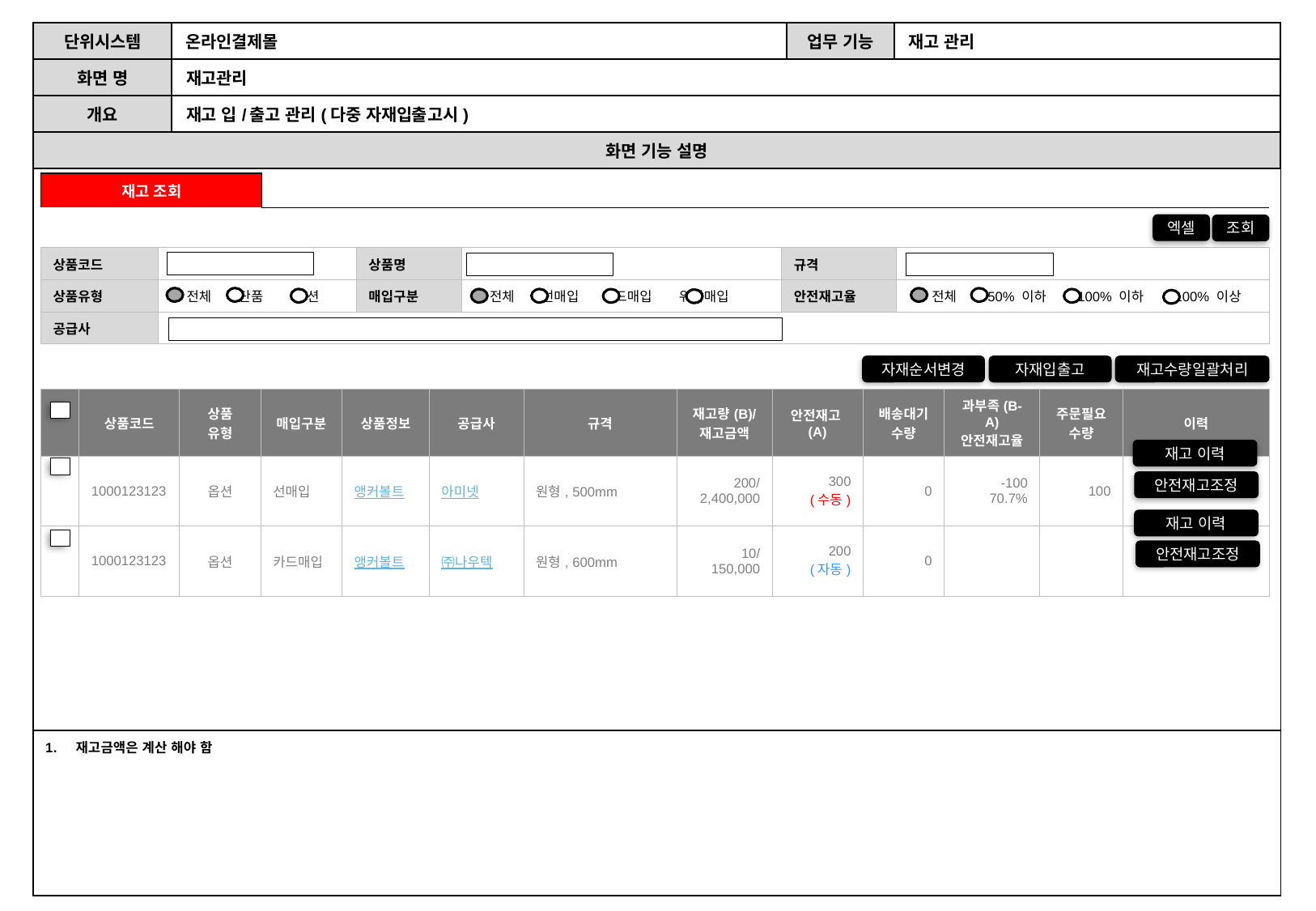

| 단위시스템 | 온라인결제몰 | 업무 기능 | 재고 관리 |
| --- | --- | --- | --- |
| 화면 명 | 재고관리 |  |  |
| 개요 | 재고 입/출고 관리(다중 자재입출고시) |  |  |
| 화면 기능 설명 |  |  |  |
| 이화텔 |
| --- |
| 재고금액은 계산 해야 함 |
| 재고 조회 |  |  |
| --- | --- | --- |
엑셀
조회
| 상품코드 |  | 상품명 |  | 규격 |  |
| --- | --- | --- | --- | --- | --- |
| 상품유형 | 전체 단품 옵션 | 매입구분 | 전체 선매입 카드매입 위탁매입 | 안전재고율 | 전체 50% 이하 100% 이하 100% 이상 |
| 공급사 |  |  |  |  |  |

자재순서변경
자재입출고
재고수량일괄처리
|  | 상품코드 | 상품 유형 | 매입구분 | 상품정보 | 공급사 | 규격 | 재고량(B)/ 재고금액 | 안전재고(A) | 배송대기 수량 | 과부족(B-A) 안전재고율 | 주문필요 수량 | 이력 |
| --- | --- | --- | --- | --- | --- | --- | --- | --- | --- | --- | --- | --- |
|  | 1000123123 | 옵션 | 선매입 | 앵커볼트 | 아미넷 | 원형, 500mm | 200/ 2,400,000 | 300 (수동) | 0 | -100 70.7% | 100 |  |
|  | 1000123123 | 옵션 | 카드매입 | 앵커볼트 | ㈜나우텍 | 원형, 600mm | 10/ 150,000 | 200 (자동) | 0 |  |  |  |

재고 이력

안전재고조정
재고 이력

안전재고조정